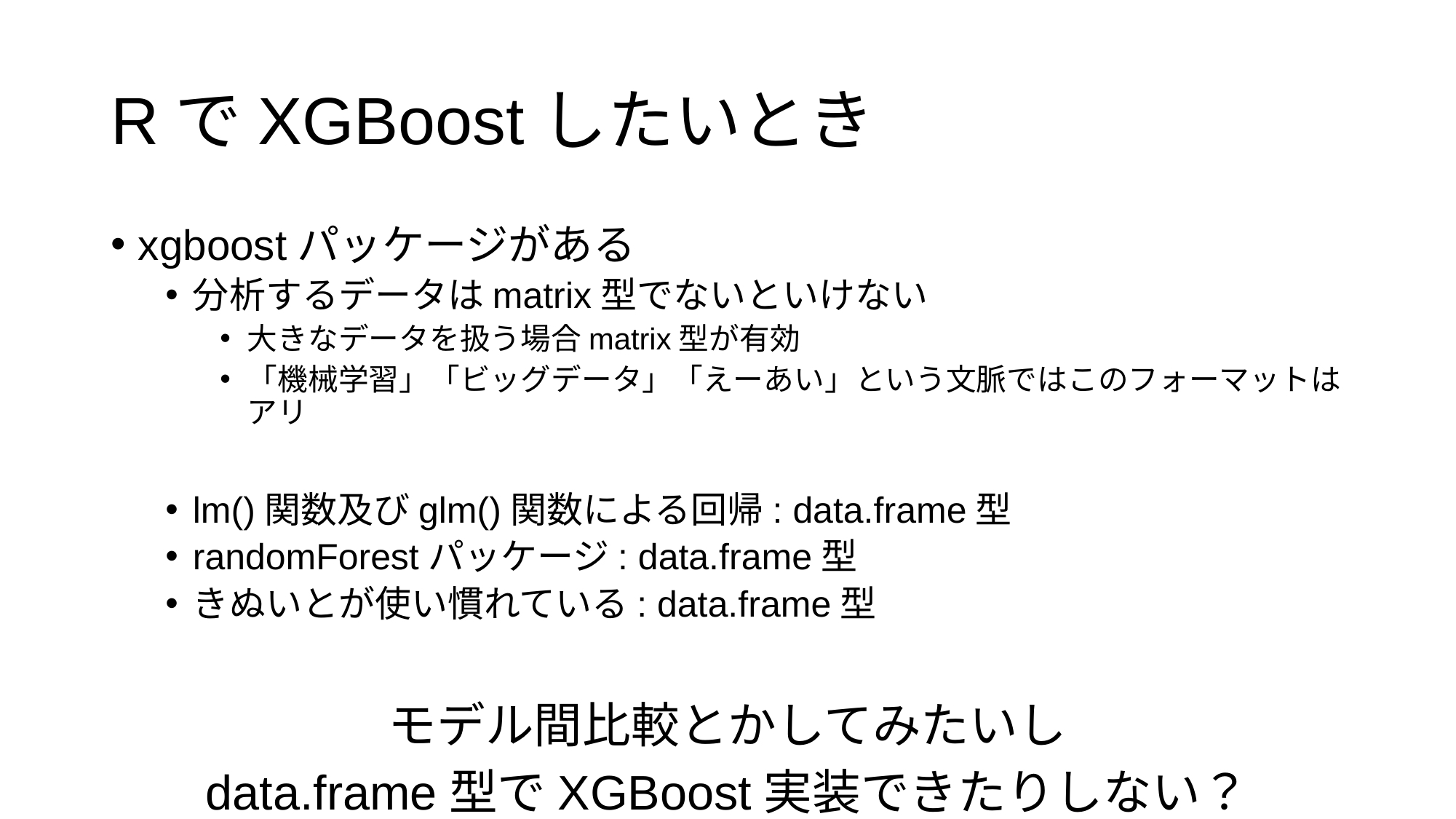

# RでXGBoostしたいとき
xgboostパッケージがある
分析するデータはmatrix型でないといけない
大きなデータを扱う場合matrix型が有効
「機械学習」「ビッグデータ」「えーあい」という文脈ではこのフォーマットはアリ

lm()関数及びglm()関数による回帰: data.frame型
randomForestパッケージ: data.frame型
きぬいとが使い慣れている: data.frame型

モデル間比較とかしてみたいし
data.frame型でXGBoost実装できたりしない？